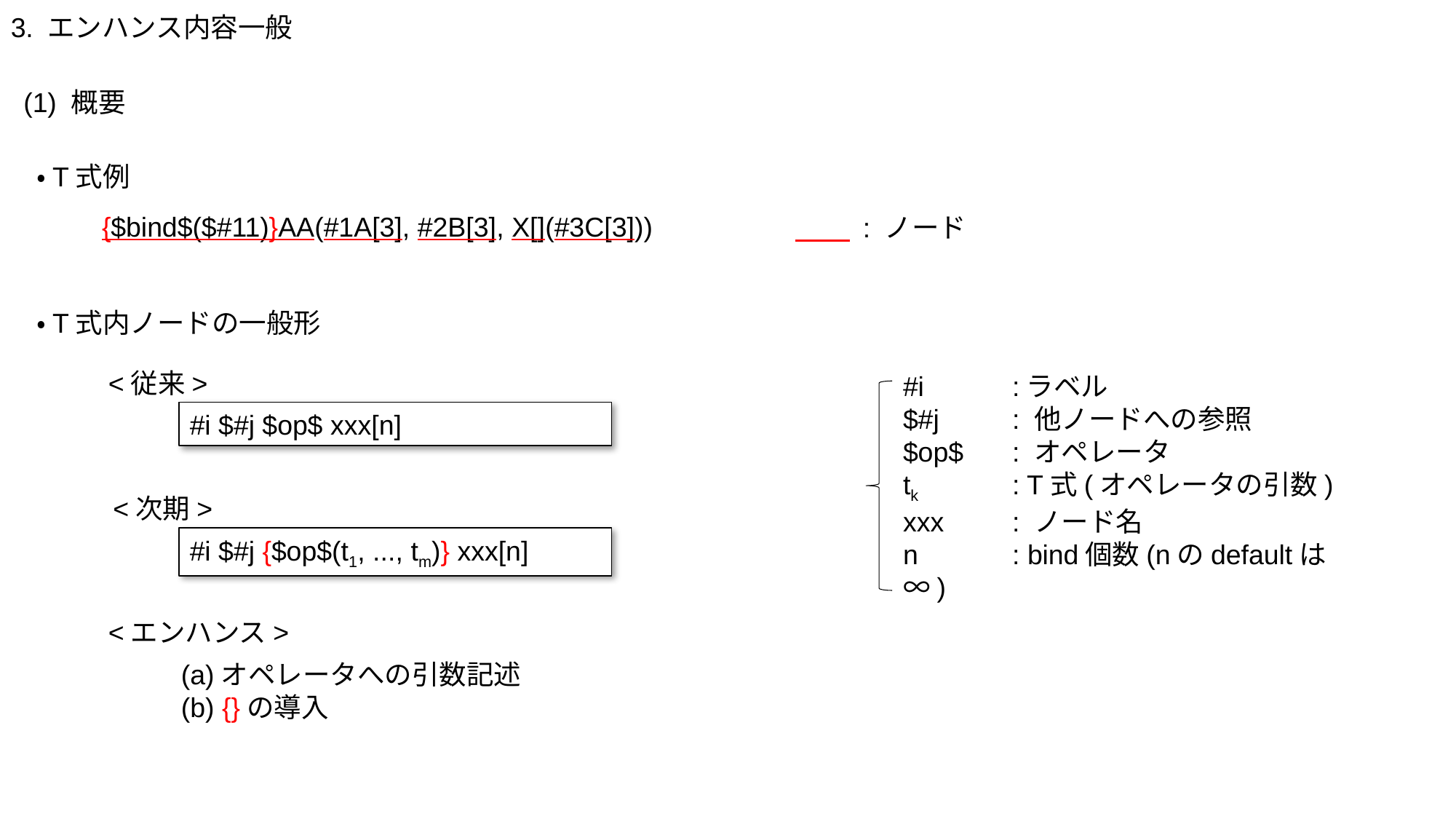

3. エンハンス内容一般
(1) 概要
・T式例
{$bind$($#11)}AA(#1A[3], #2B[3], X[](#3C[3]))
　　 : ノード
・T式内ノードの一般形
<従来>

#i	:ラベル
$#j	: 他ノードへの参照
$op$	: オペレータ
tk	: T式(オペレータの引数)
xxx	: ノード名
n	: bind個数(nのdefaultは∞)
#i $#j $op$ xxx[n]
<次期>
#i $#j {$op$(t1, ..., tm)} xxx[n]
<エンハンス>
(a)オペレータへの引数記述
(b) {}の導入